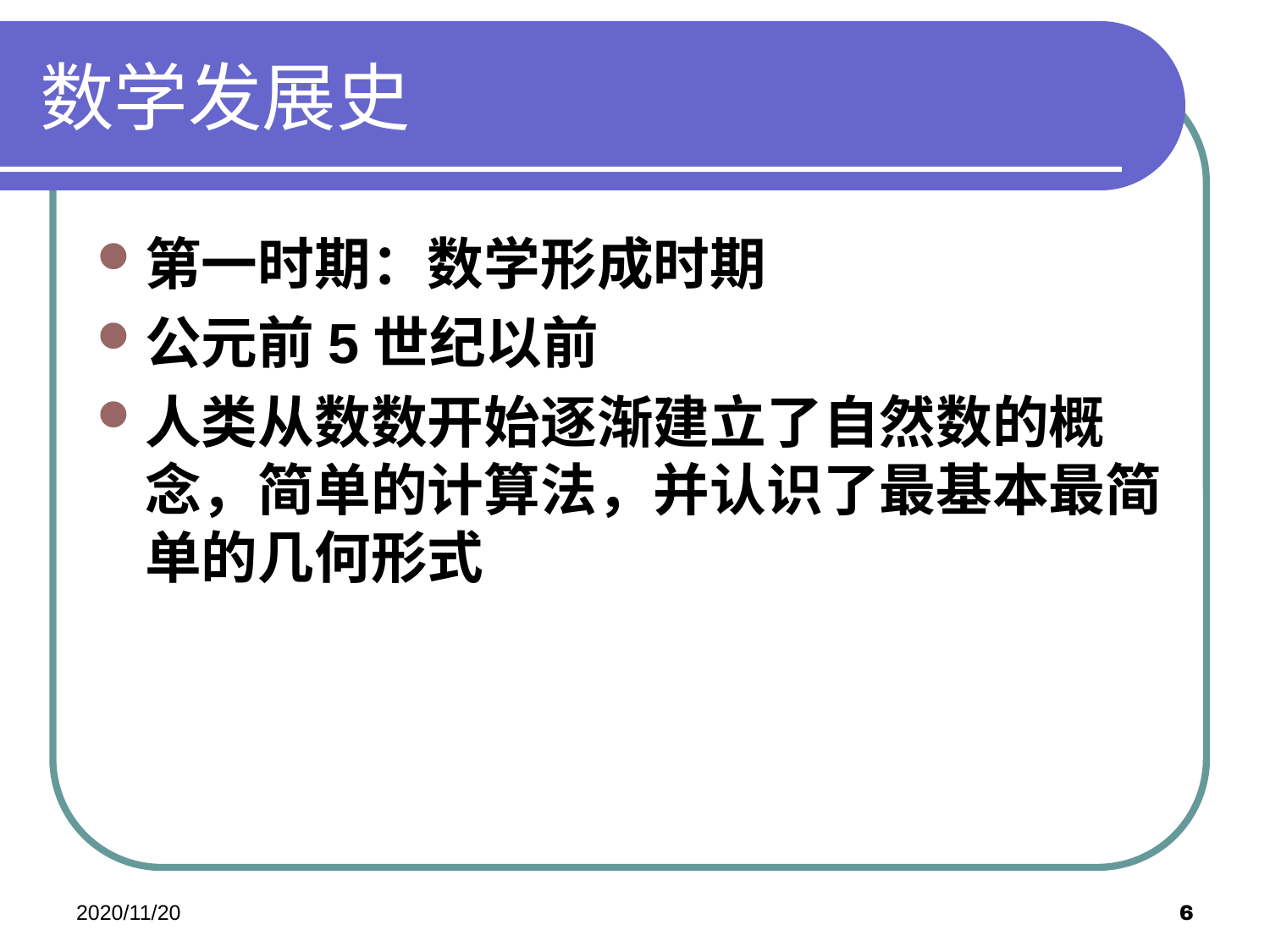

# 数学发展史
第一时期：数学形成时期
公元前5世纪以前
人类从数数开始逐渐建立了自然数的概念，简单的计算法，并认识了最基本最简单的几何形式
2020/11/20
6